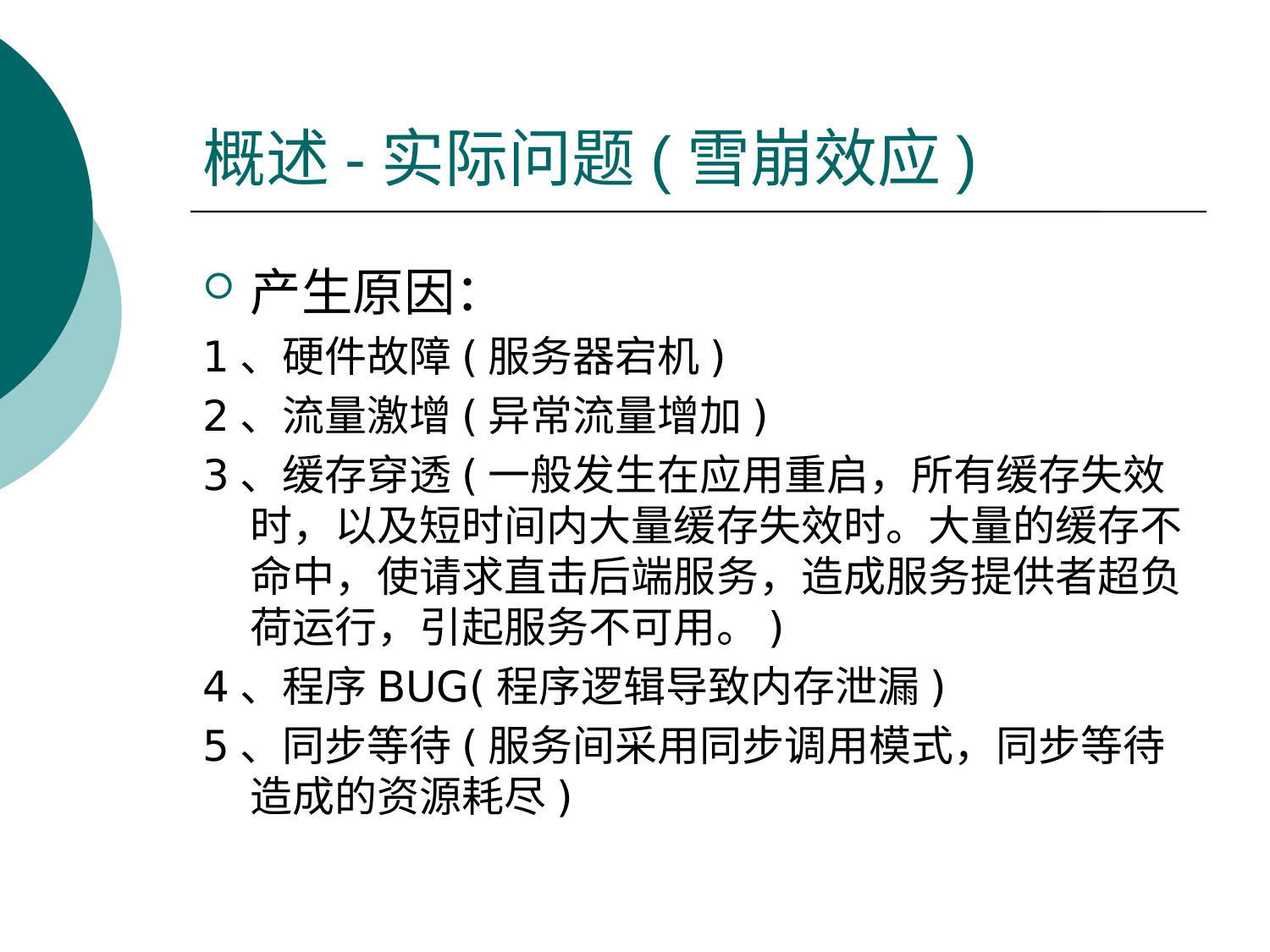

# 概述-实际问题(雪崩效应)
产生原因：
1、硬件故障(服务器宕机)
2、流量激增(异常流量增加)
3、缓存穿透(一般发生在应用重启，所有缓存失效时，以及短时间内大量缓存失效时。大量的缓存不命中，使请求直击后端服务，造成服务提供者超负荷运行，引起服务不可用。)
4、程序BUG(程序逻辑导致内存泄漏)
5、同步等待(服务间采用同步调用模式，同步等待造成的资源耗尽)